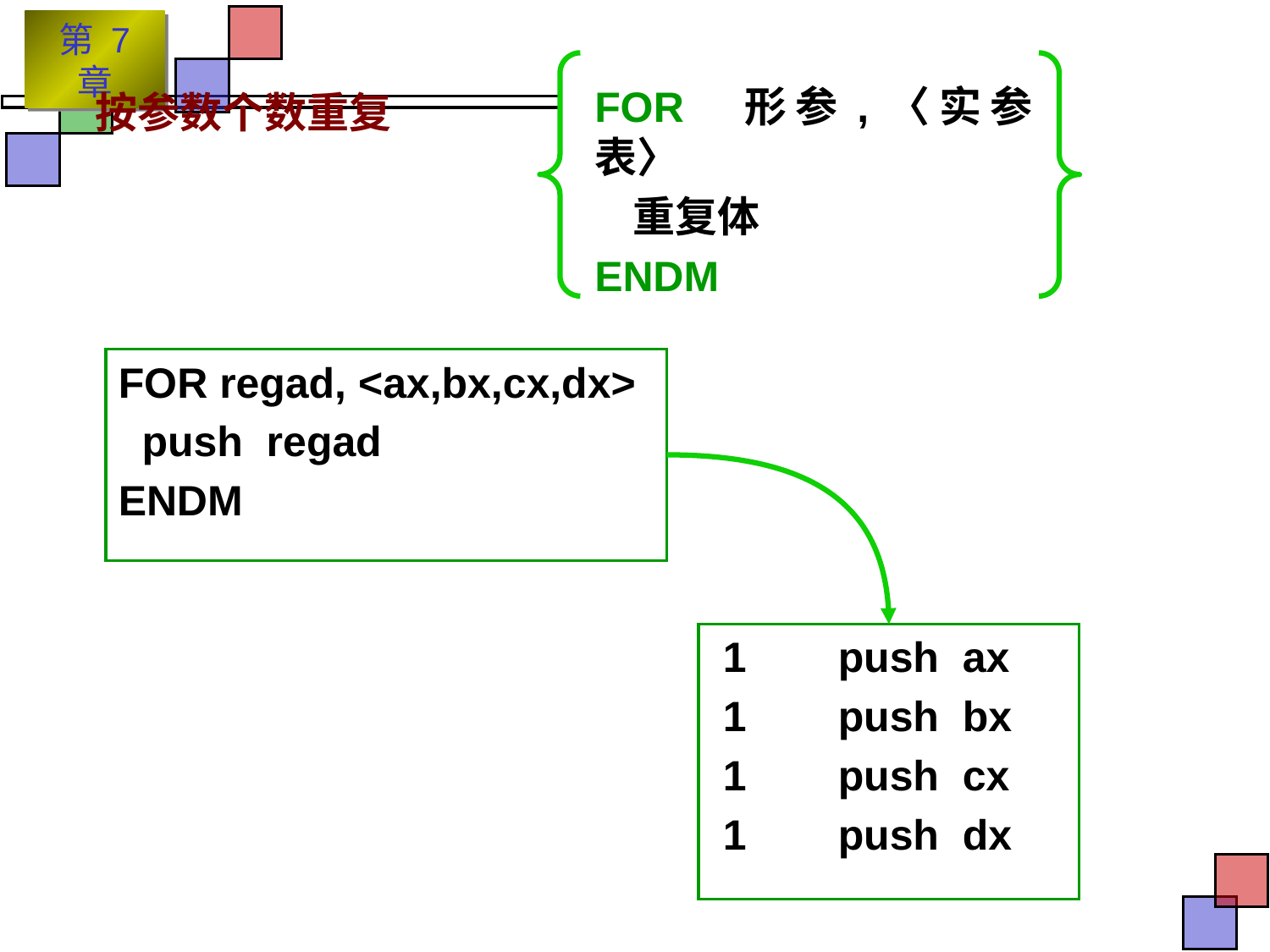

按参数个数重复
FOR  形参,〈实参表〉
   重复体
ENDM
FOR regad, <ax,bx,cx,dx>
  push  regad
ENDM
 1	push  ax
 1	push  bx
 1	push  cx
 1	push  dx